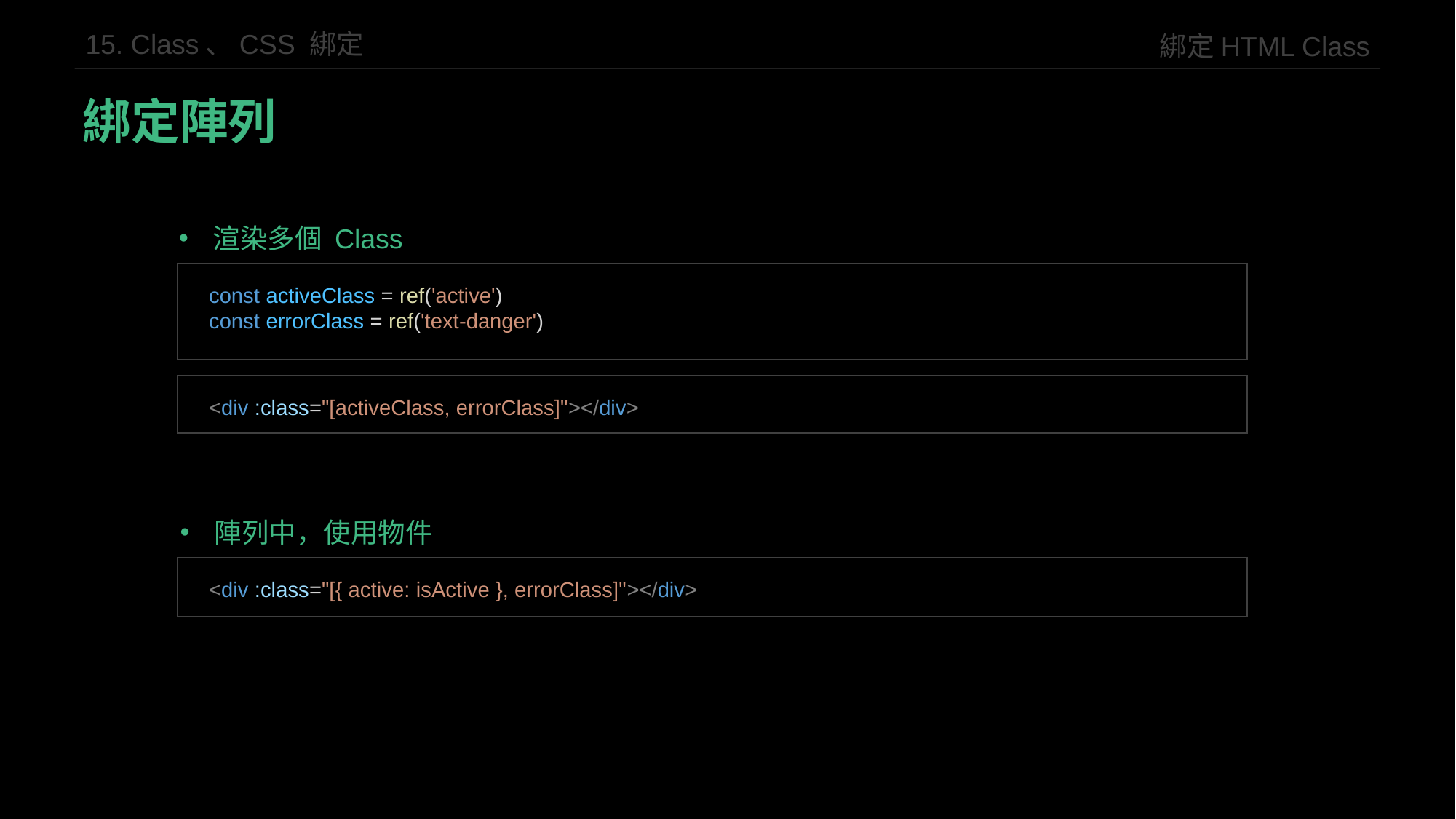

綁定HTML Class
15. Class、CSS 綁定
綁定陣列
渲染多個 Class

const activeClass = ref('active')
const errorClass = ref('text-danger')

<div :class="[activeClass, errorClass]"></div>
陣列中，使用物件

<div :class="[{ active: isActive }, errorClass]"></div>